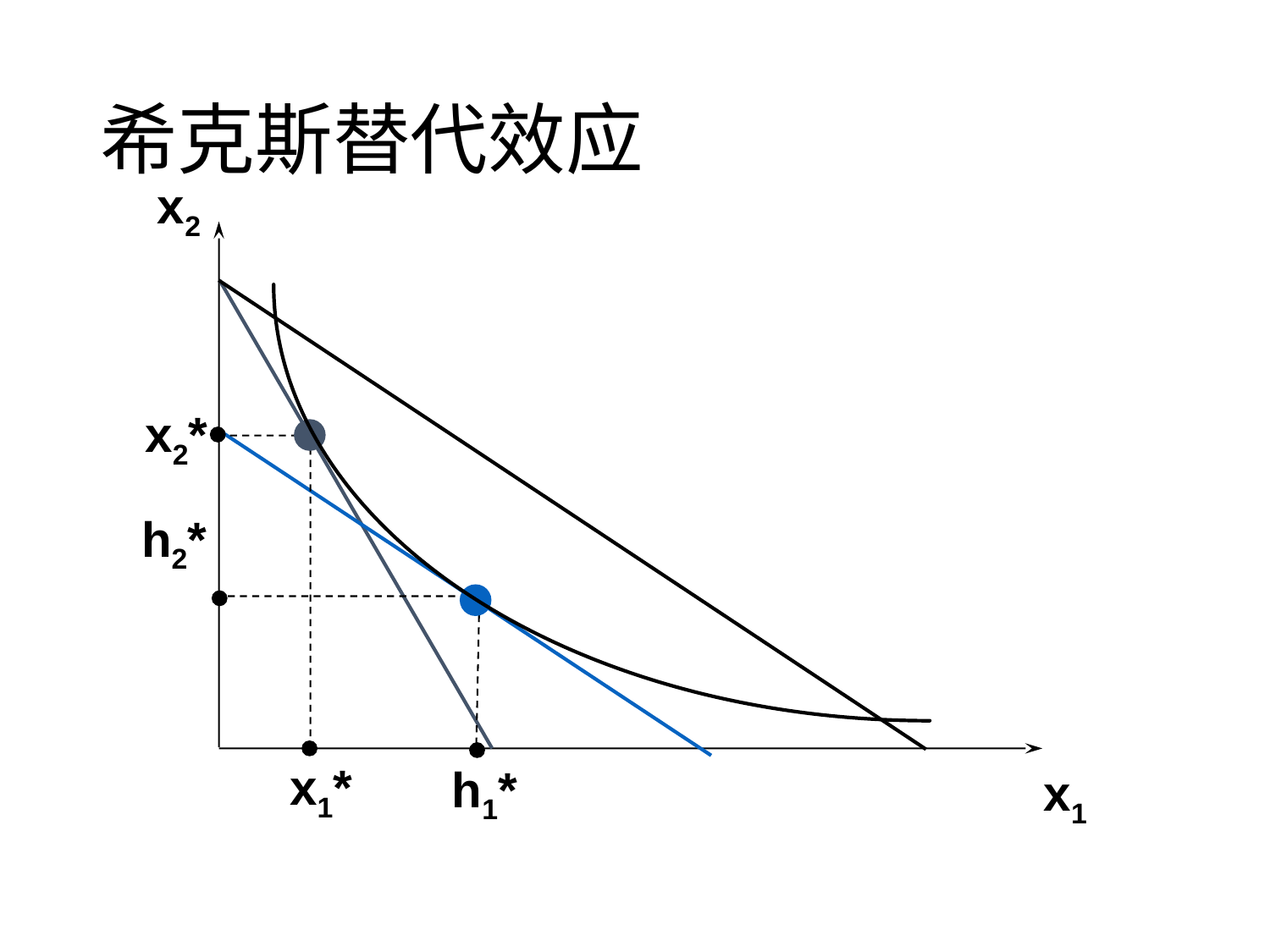

# 希克斯替代效应
x2

x2*

h2*

x1*
h1*
x1